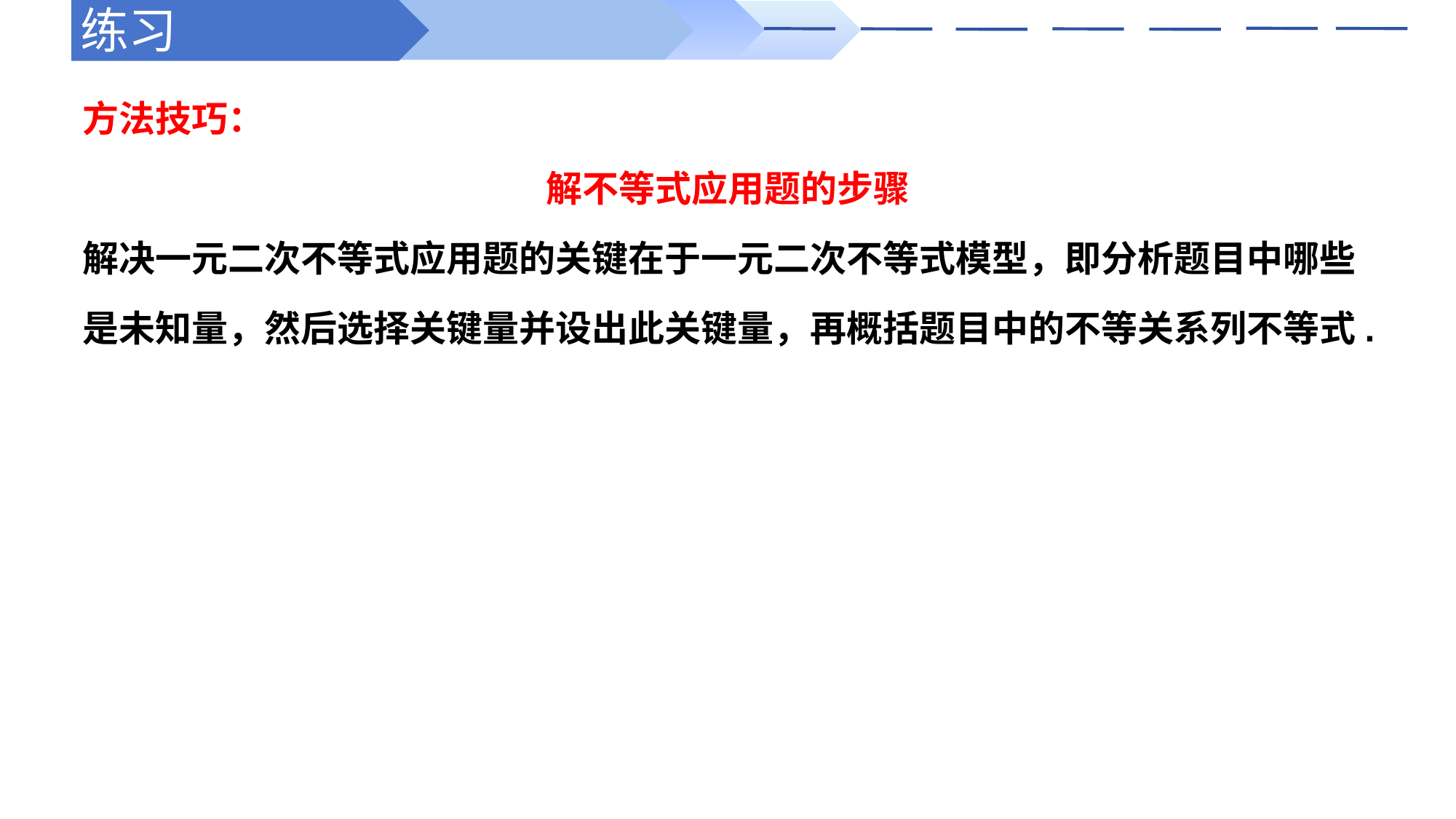

练习

方法技巧：
解不等式应用题的步骤
解决一元二次不等式应用题的关键在于一元二次不等式模型，即分析题目中哪些是未知量，然后选择关键量并设出此关键量，再概括题目中的不等关系列不等式.